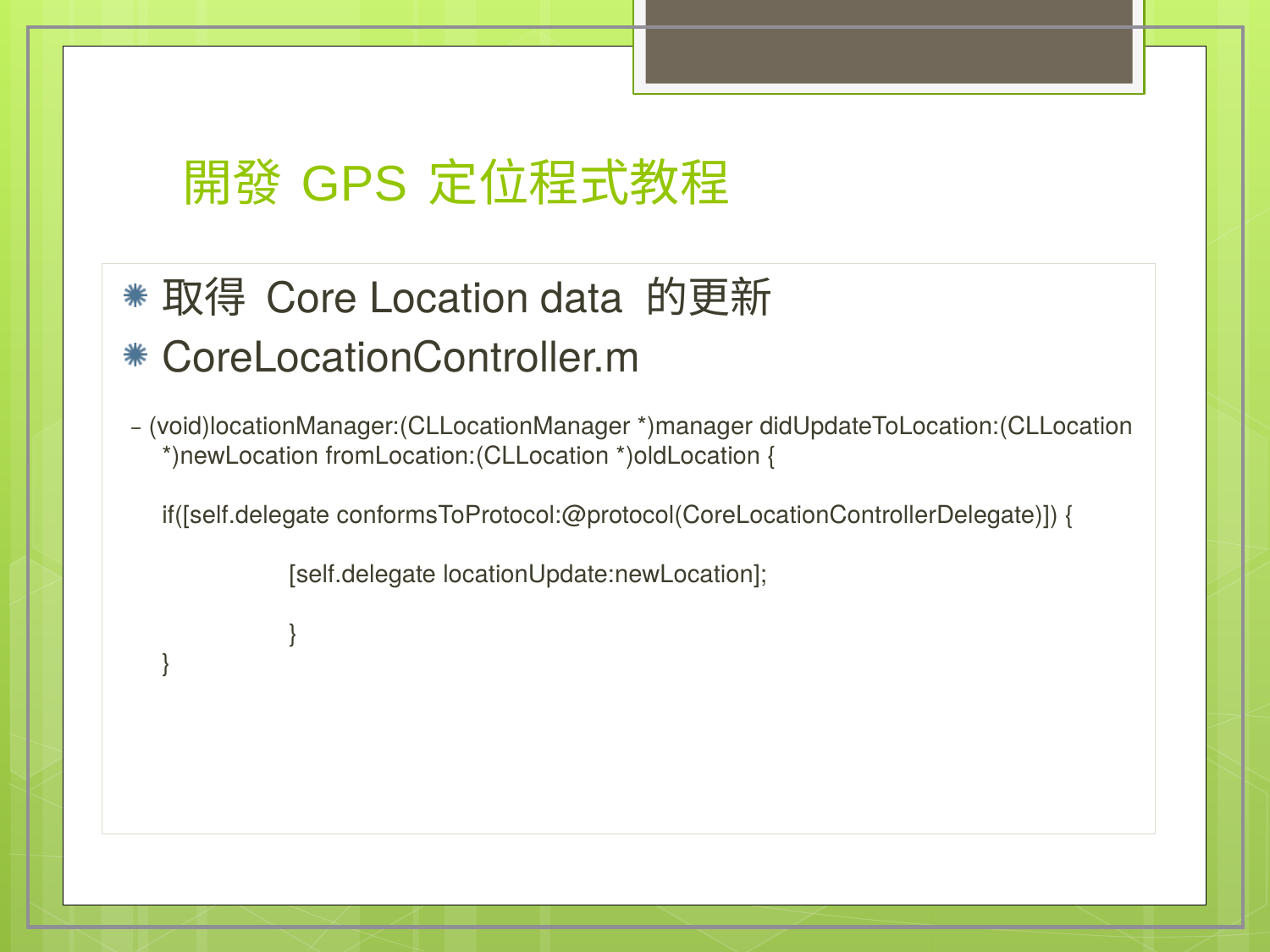

# 開發 GPS 定位程式教程
取得 Core Location data 的更新
CoreLocationController.m

﹣(void)locationManager:(CLLocationManager *)manager didUpdateToLocation:(CLLocation *)newLocation fromLocation:(CLLocation *)oldLocation {

	if([self.delegate conformsToProtocol:@protocol(CoreLocationControllerDelegate)]) {

		[self.delegate locationUpdate:newLocation];

		}
	}